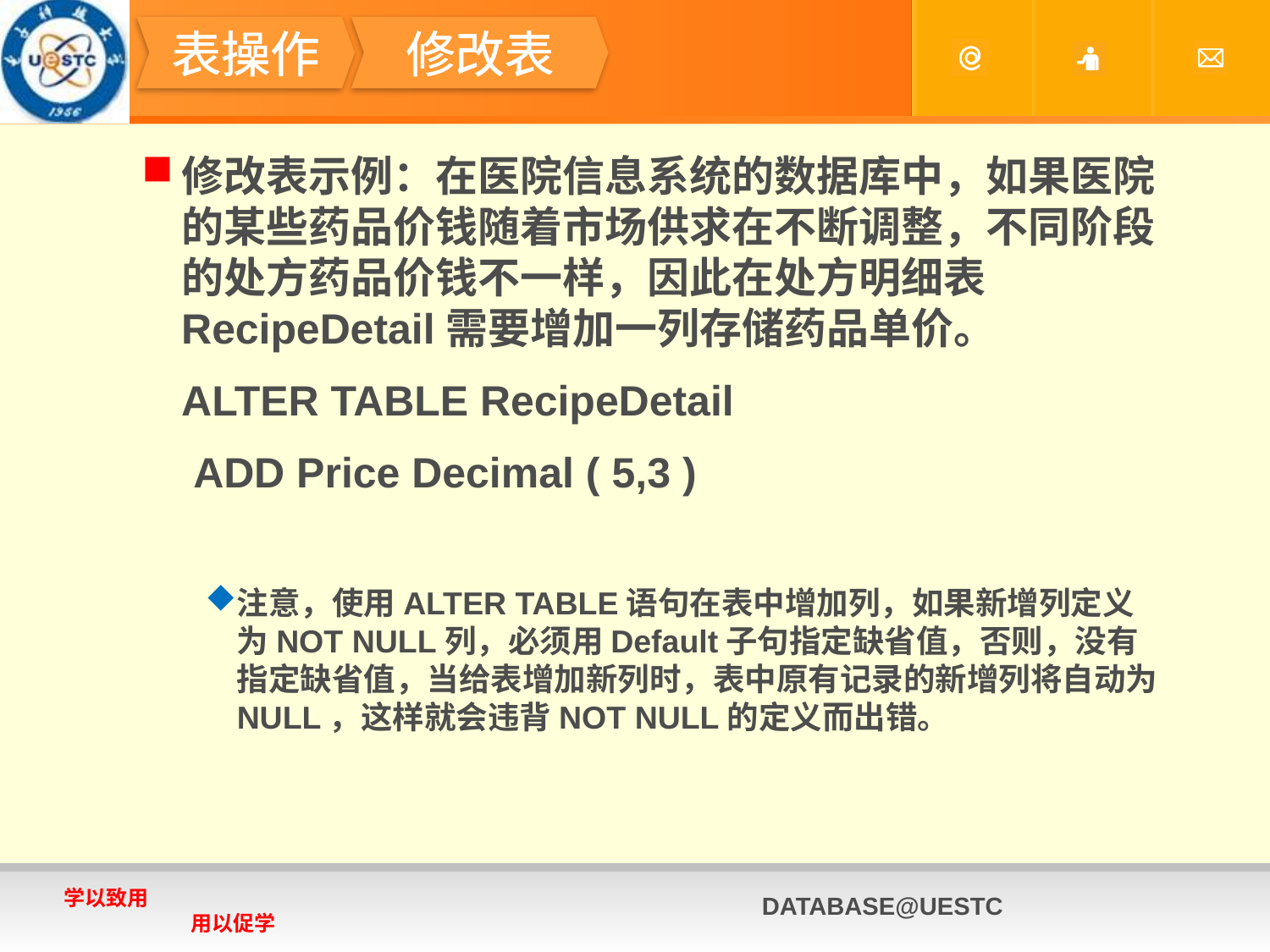

#
修改表
表操作
修改表示例：在医院信息系统的数据库中，如果医院的某些药品价钱随着市场供求在不断调整，不同阶段的处方药品价钱不一样，因此在处方明细表RecipeDetail需要增加一列存储药品单价。
	ALTER TABLE RecipeDetail
   	 ADD Price Decimal ( 5,3 )

注意，使用ALTER TABLE语句在表中增加列，如果新增列定义为NOT NULL列，必须用Default子句指定缺省值，否则，没有指定缺省值，当给表增加新列时，表中原有记录的新增列将自动为NULL，这样就会违背NOT NULL的定义而出错。